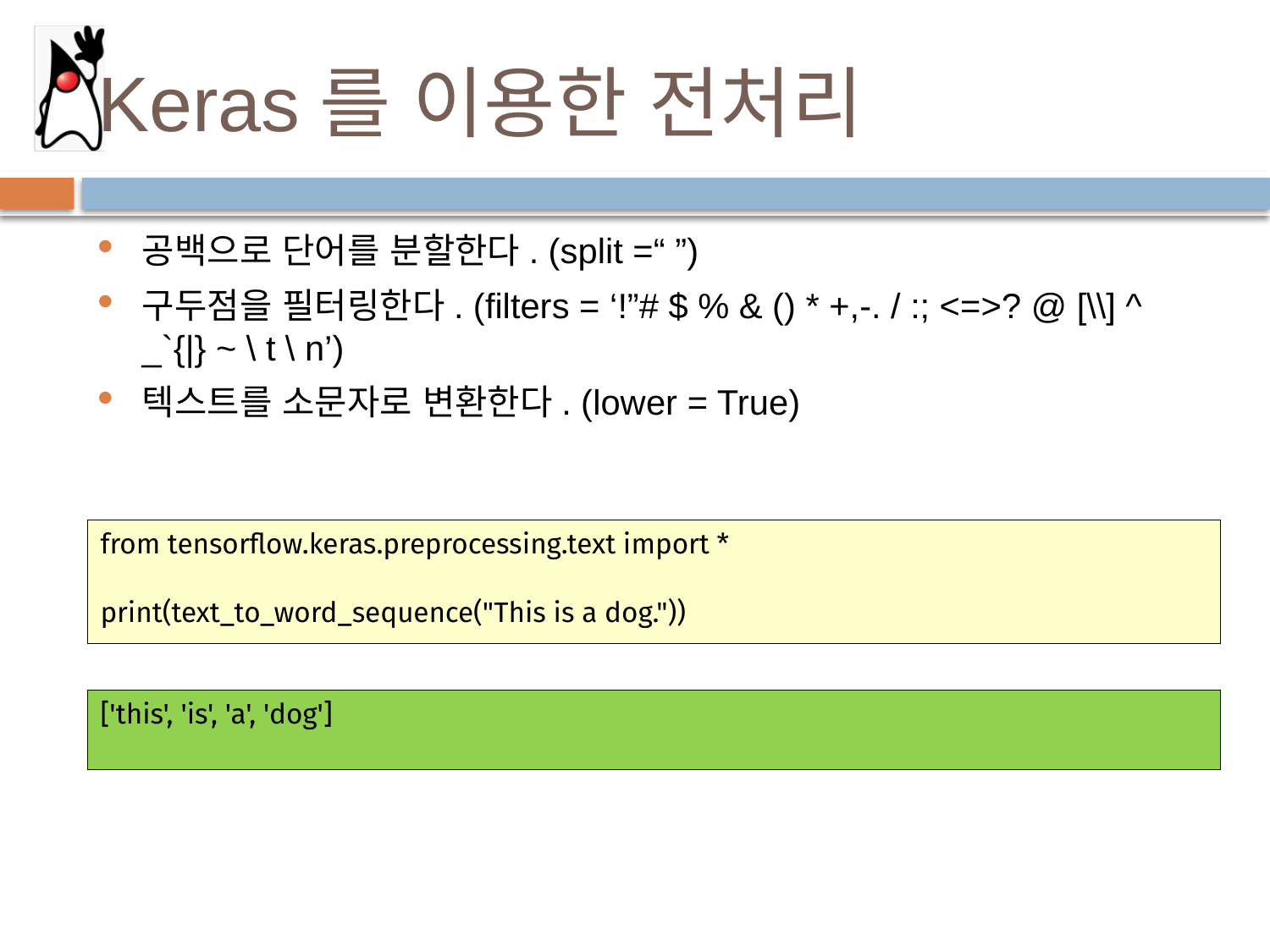

# Keras를 이용한 전처리
공백으로 단어를 분할한다. (split =“ ”)
구두점을 필터링한다. (filters = ‘!”# $ % & () * +,-. / :; <=>? @ [\\] ^ _`{|} ~ \ t \ n’)
텍스트를 소문자로 변환한다. (lower = True)
from tensorflow.keras.preprocessing.text import *

print(text_to_word_sequence("This is a dog."))
['this', 'is', 'a', 'dog']